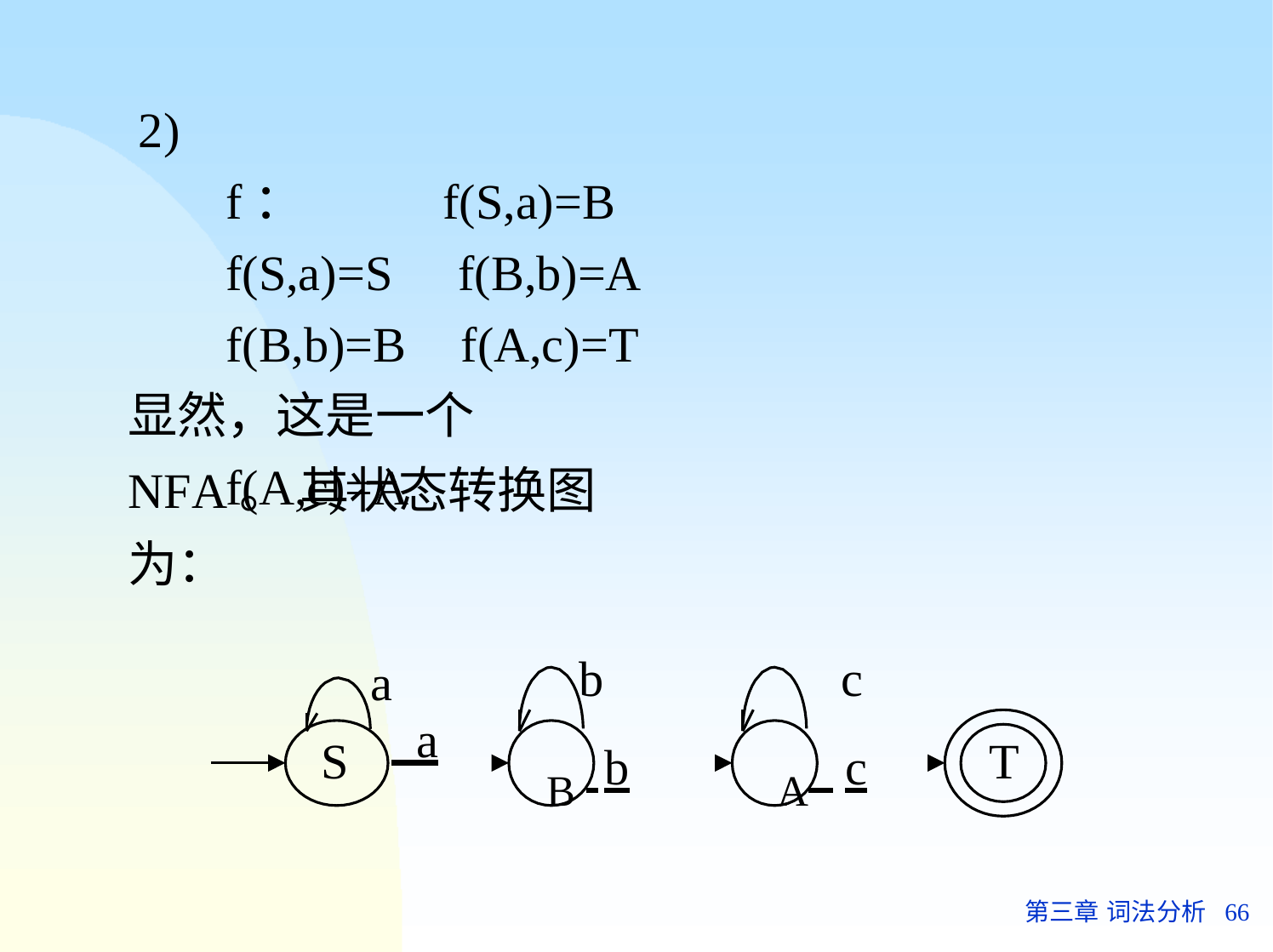

2)		f：  f(S,a)=S  f(B,b)=B  f(A,c)=A
f(S,a)=B
f(B,b)=A
f(A,c)=T
显然，这是一个NFA。 其状态转换图为：
b	c
B  b		A  c
a
  a

T
S

第三章 词法分析	66